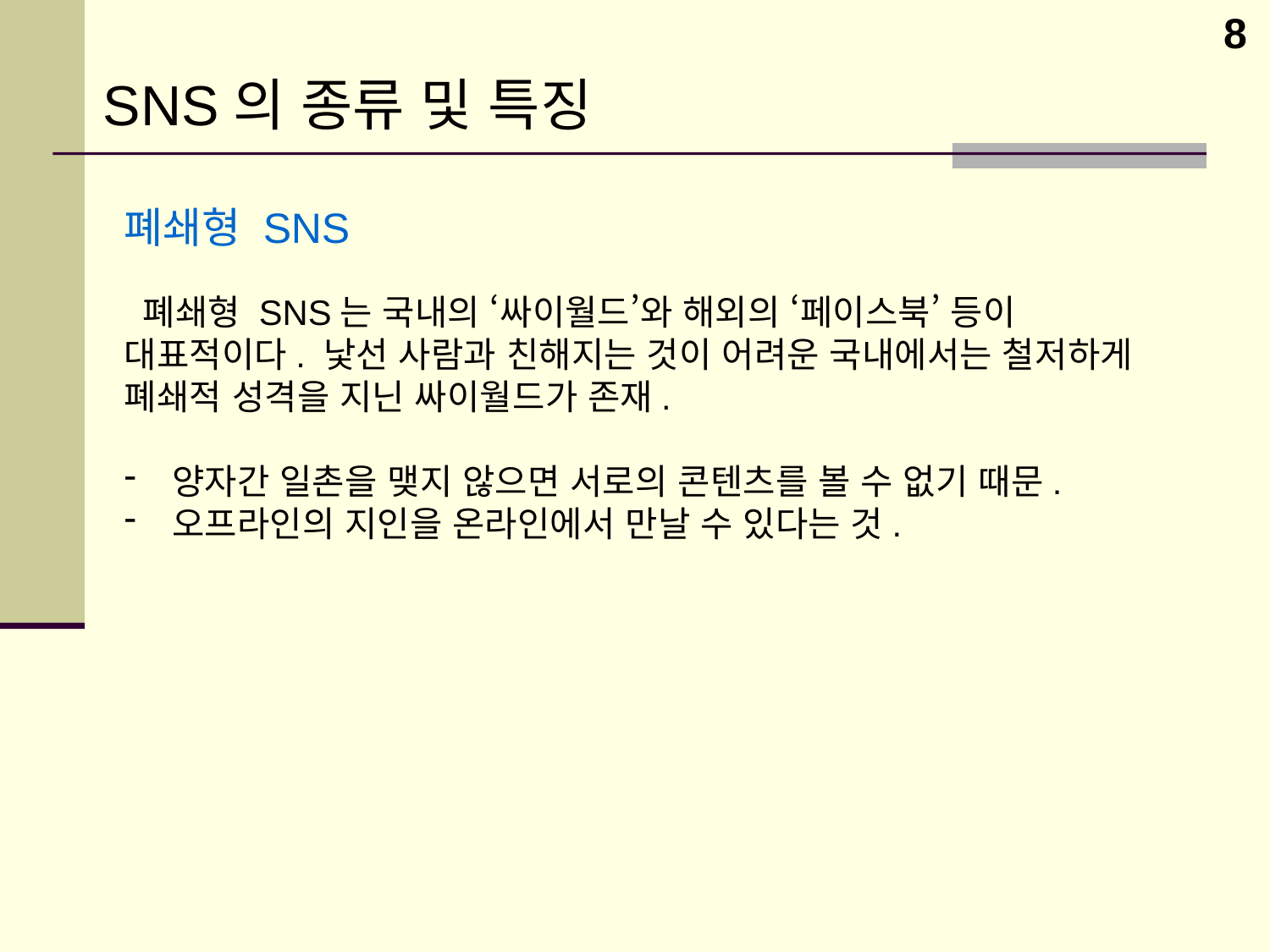

SNS의 종류 및 특징

폐쇄형 SNS
 폐쇄형 SNS는 국내의 ‘싸이월드’와 해외의 ‘페이스북’ 등이 대표적이다. 낯선 사람과 친해지는 것이 어려운 국내에서는 철저하게 폐쇄적 성격을 지닌 싸이월드가 존재.

양자간 일촌을 맺지 않으면 서로의 콘텐츠를 볼 수 없기 때문.
오프라인의 지인을 온라인에서 만날 수 있다는 것.